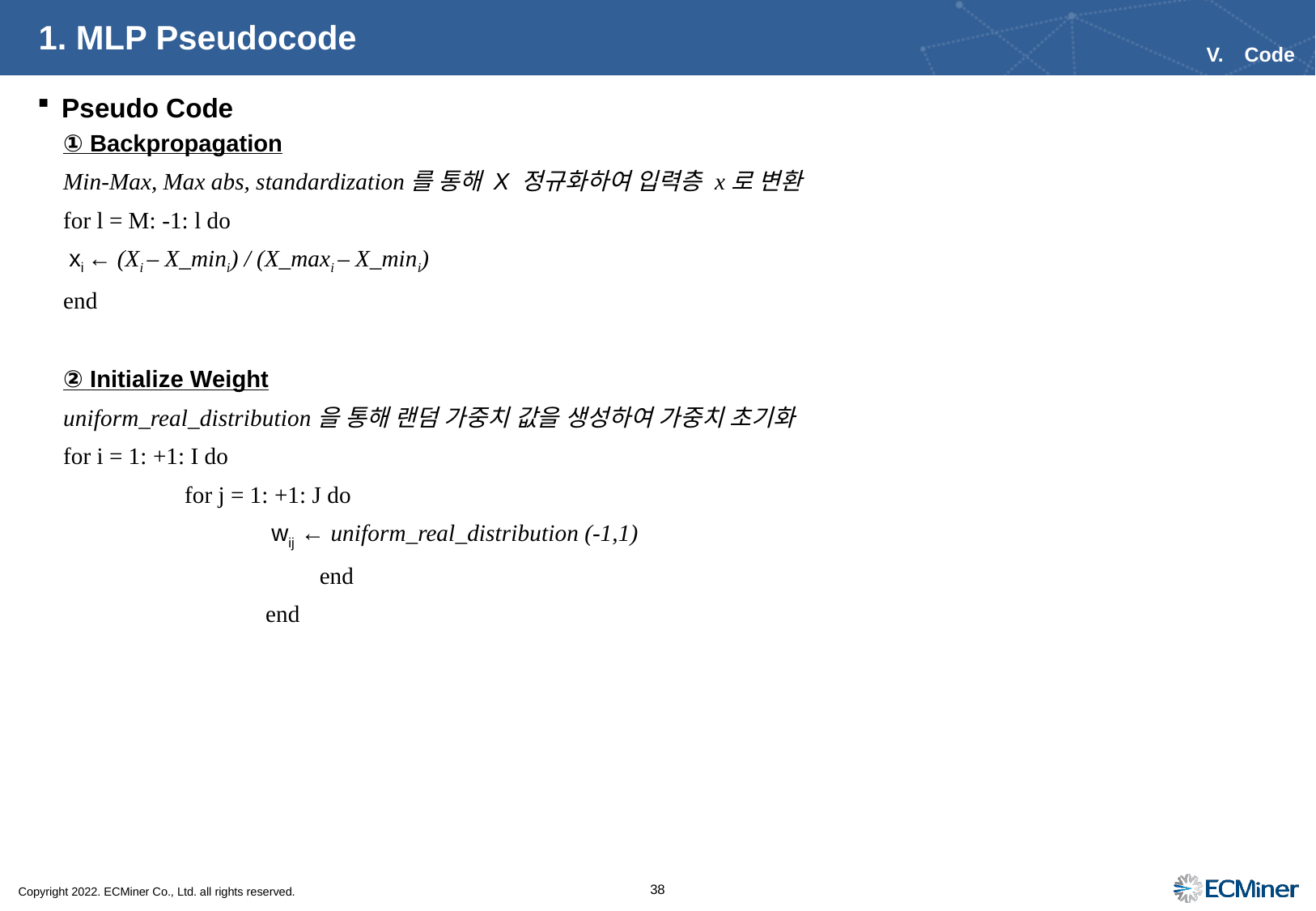

# 1. MLP Pseudocode
Code
Pseudo Code
① Backpropagation
Min-Max, Max abs, standardization를 통해 X 정규화하여 입력층 x로 변환
for l = M: -1: l do
 xi ← (Xi – X_mini) / (X_maxi – X_mini)
end
② Initialize Weight
uniform_real_distribution을 통해 랜덤 가중치 값을 생성하여 가중치 초기화
for i = 1: +1: I do
	for j = 1: +1: J do
 wij ← uniform_real_distribution (-1,1)
	end
end